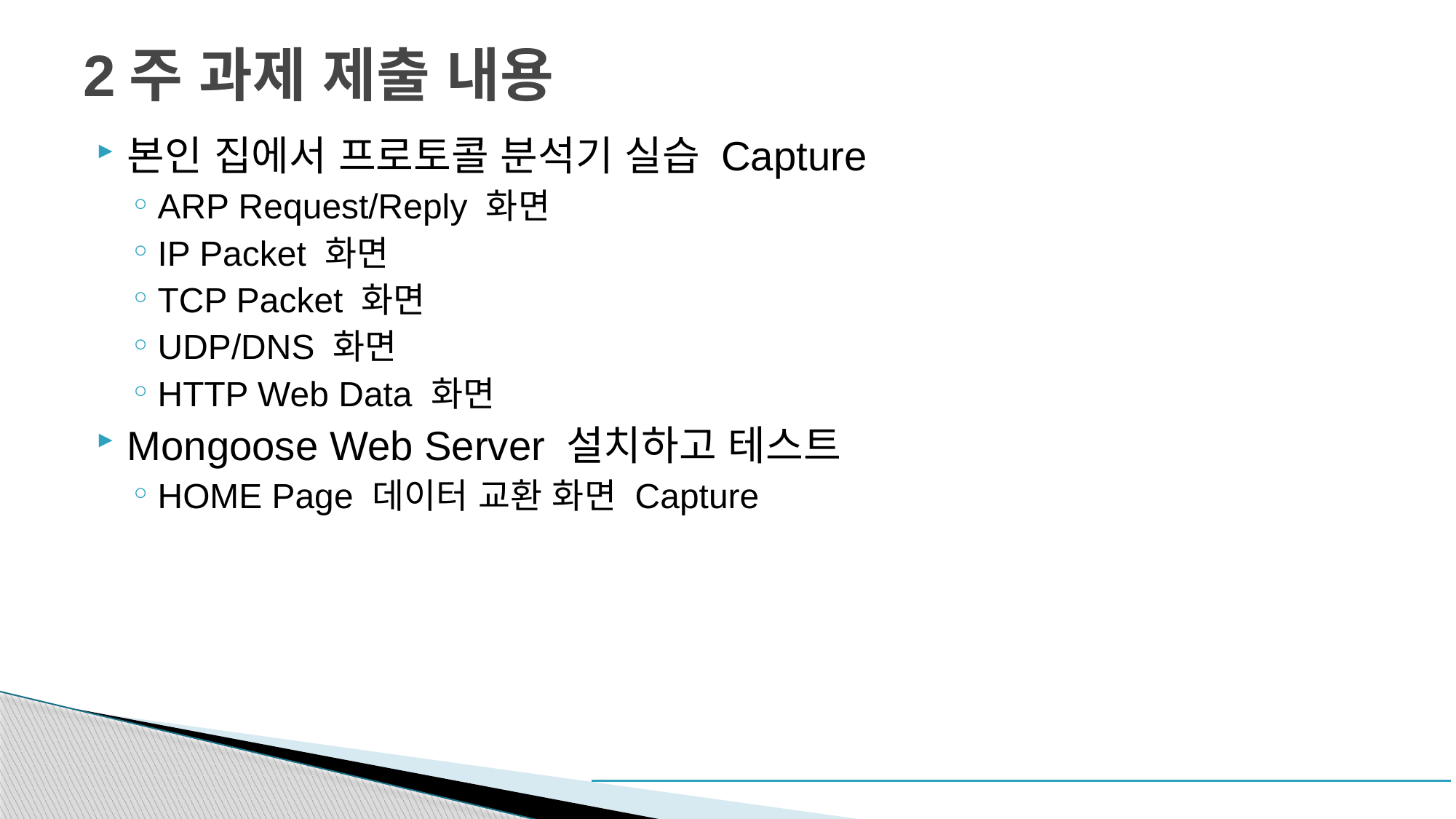

# 2주 과제 제출 내용
본인 집에서 프로토콜 분석기 실습 Capture
ARP Request/Reply 화면
IP Packet 화면
TCP Packet 화면
UDP/DNS 화면
HTTP Web Data 화면
Mongoose Web Server 설치하고 테스트
HOME Page 데이터 교환 화면 Capture